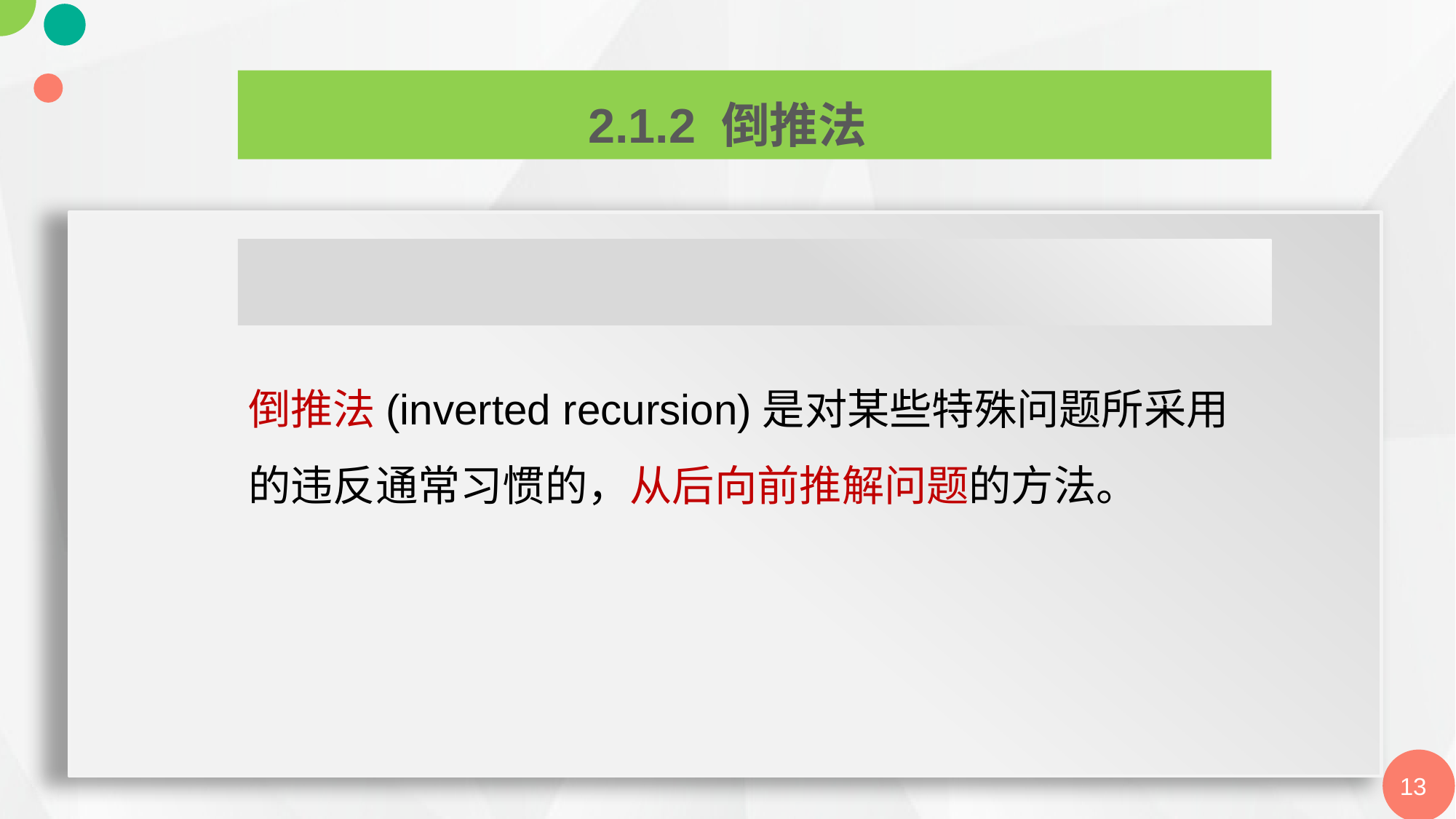

倒推法(inverted recursion)是对某些特殊问题所采用的违反通常习惯的，从后向前推解问题的方法。
2.1.2 倒推法